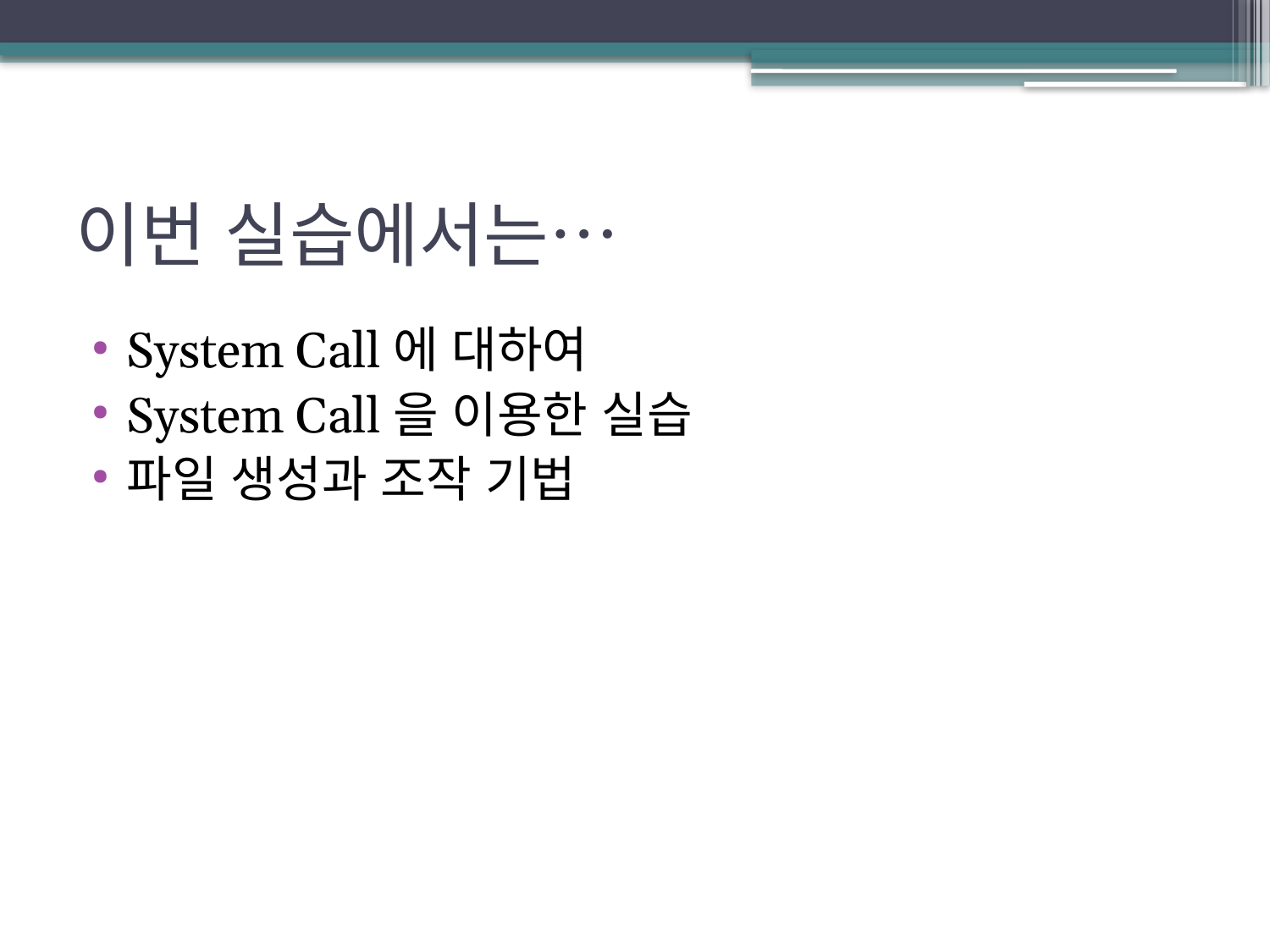

# 이번 실습에서는…
System Call에 대하여
System Call을 이용한 실습
파일 생성과 조작 기법